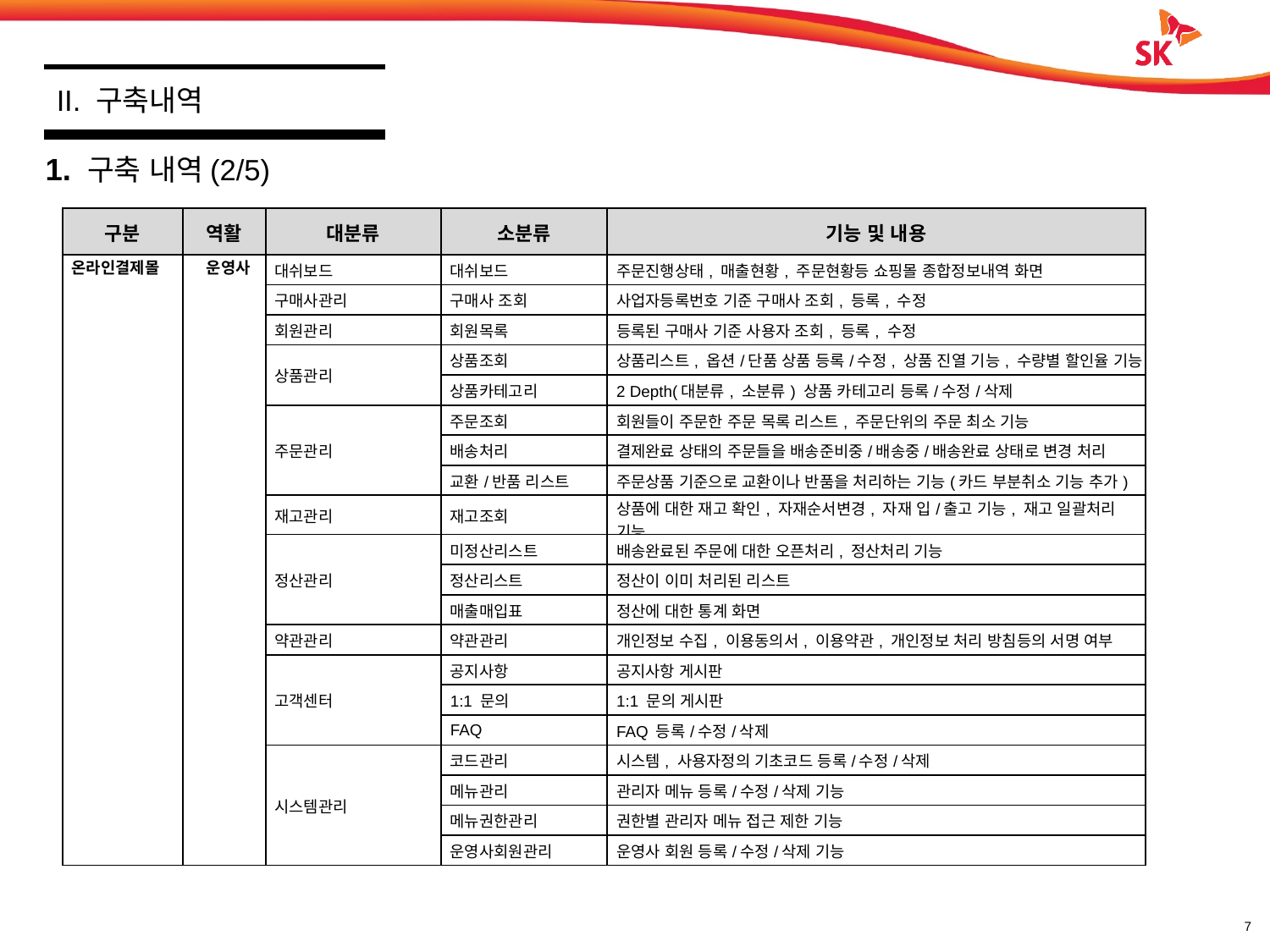

II. 구축내역
1. 구축 내역(2/5)
| 구분 | 역활 | 대분류 | 소분류 | 기능 및 내용 |
| --- | --- | --- | --- | --- |
| 온라인결제몰 | 운영사 | 대쉬보드 | 대쉬보드 | 주문진행상태, 매출현황, 주문현황등 쇼핑몰 종합정보내역 화면 |
|  |  | 구매사관리 | 구매사 조회 | 사업자등록번호 기준 구매사 조회, 등록, 수정 |
|  |  | 회원관리 | 회원목록 | 등록된 구매사 기준 사용자 조회, 등록, 수정 |
|  |  | 상품관리 | 상품조회 | 상품리스트, 옵션/단품 상품 등록/수정, 상품 진열 기능, 수량별 할인율 기능 |
|  |  |  | 상품카테고리 | 2 Depth(대분류, 소분류) 상품 카테고리 등록/수정/삭제 |
|  |  | 주문관리 | 주문조회 | 회원들이 주문한 주문 목록 리스트, 주문단위의 주문 최소 기능 |
|  |  |  | 배송처리 | 결제완료 상태의 주문들을 배송준비중/배송중/배송완료 상태로 변경 처리 |
|  |  |  | 교환/반품 리스트 | 주문상품 기준으로 교환이나 반품을 처리하는 기능(카드 부분취소 기능 추가) |
|  |  | 재고관리 | 재고조회 | 상품에 대한 재고 확인, 자재순서변경, 자재 입/출고 기능, 재고 일괄처리 기능 |
|  |  | 정산관리 | 미정산리스트 | 배송완료된 주문에 대한 오픈처리, 정산처리 기능 |
|  |  |  | 정산리스트 | 정산이 이미 처리된 리스트 |
|  |  |  | 매출매입표 | 정산에 대한 통계 화면 |
|  |  | 약관관리 | 약관관리 | 개인정보 수집, 이용동의서, 이용약관, 개인정보 처리 방침등의 서명 여부 |
|  |  | 고객센터 | 공지사항 | 공지사항 게시판 |
|  |  |  | 1:1 문의 | 1:1 문의 게시판 |
|  |  |  | FAQ | FAQ 등록/수정/삭제 |
|  |  | 시스템관리 | 코드관리 | 시스템, 사용자정의 기초코드 등록/수정/삭제 |
|  |  |  | 메뉴관리 | 관리자 메뉴 등록/수정/삭제 기능 |
|  |  |  | 메뉴권한관리 | 권한별 관리자 메뉴 접근 제한 기능 |
|  |  |  | 운영사회원관리 | 운영사 회원 등록/수정/삭제 기능 |